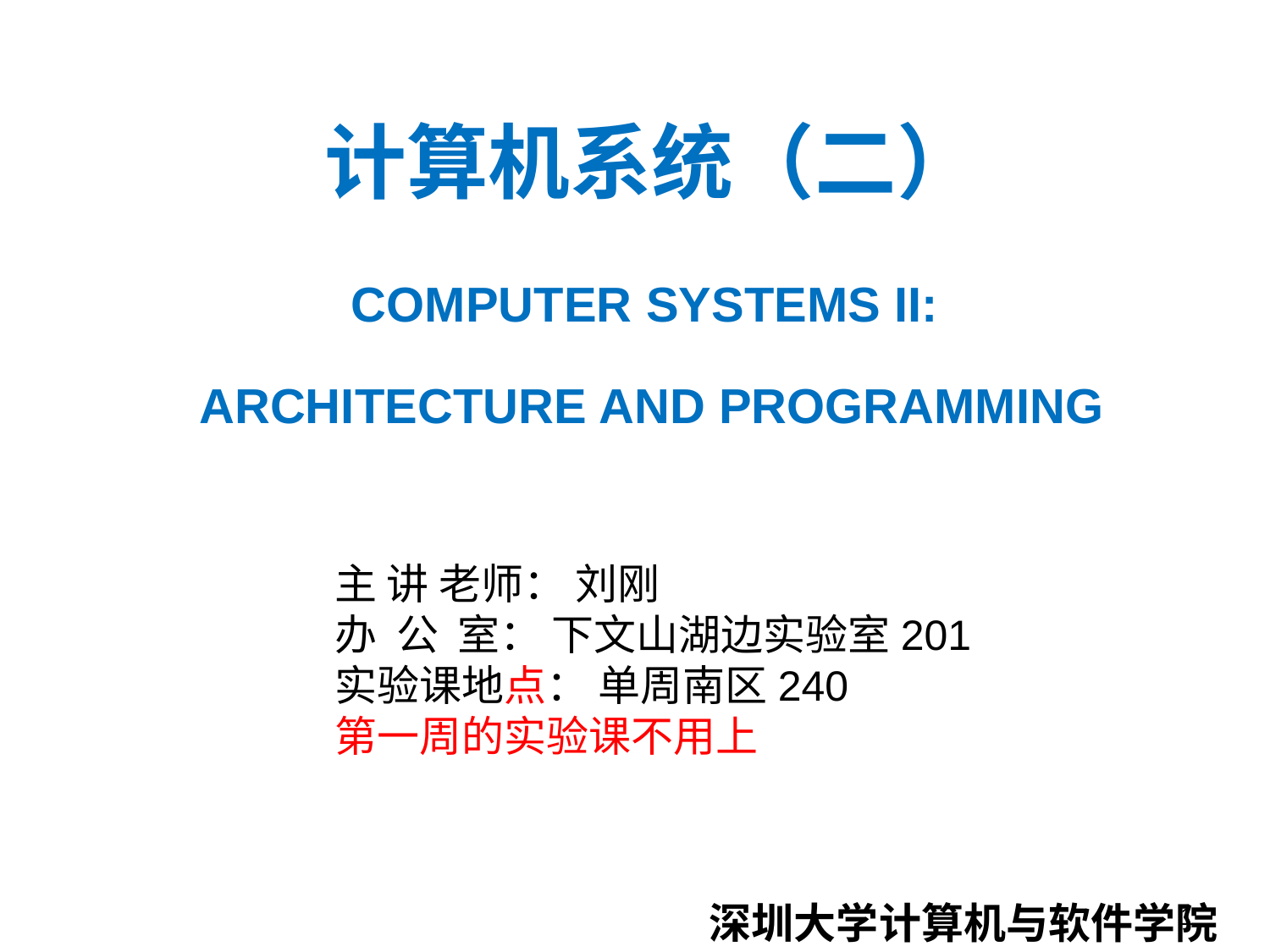

# 计算机系统（二） COMPUTER SYSTEMS II: ARCHITECTURE AND PROGRAMMING
主 讲 老师： 刘刚
办  公  室： 下文山湖边实验室201
实验课地点： 单周南区240
第一周的实验课不用上
深圳大学计算机与软件学院
1